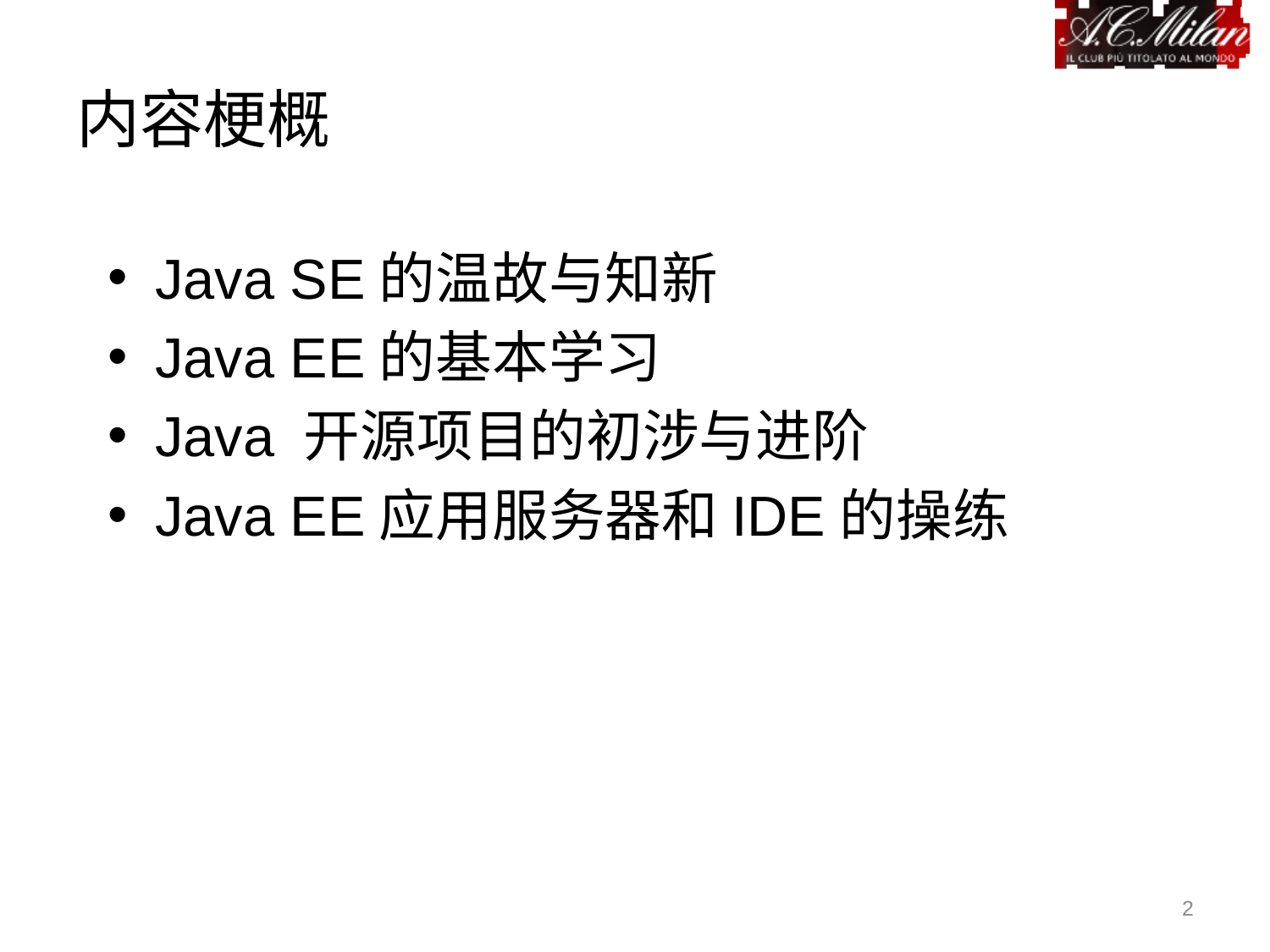

# 内容梗概
Java SE的温故与知新
Java EE的基本学习
Java 开源项目的初涉与进阶
Java EE应用服务器和IDE的操练
2